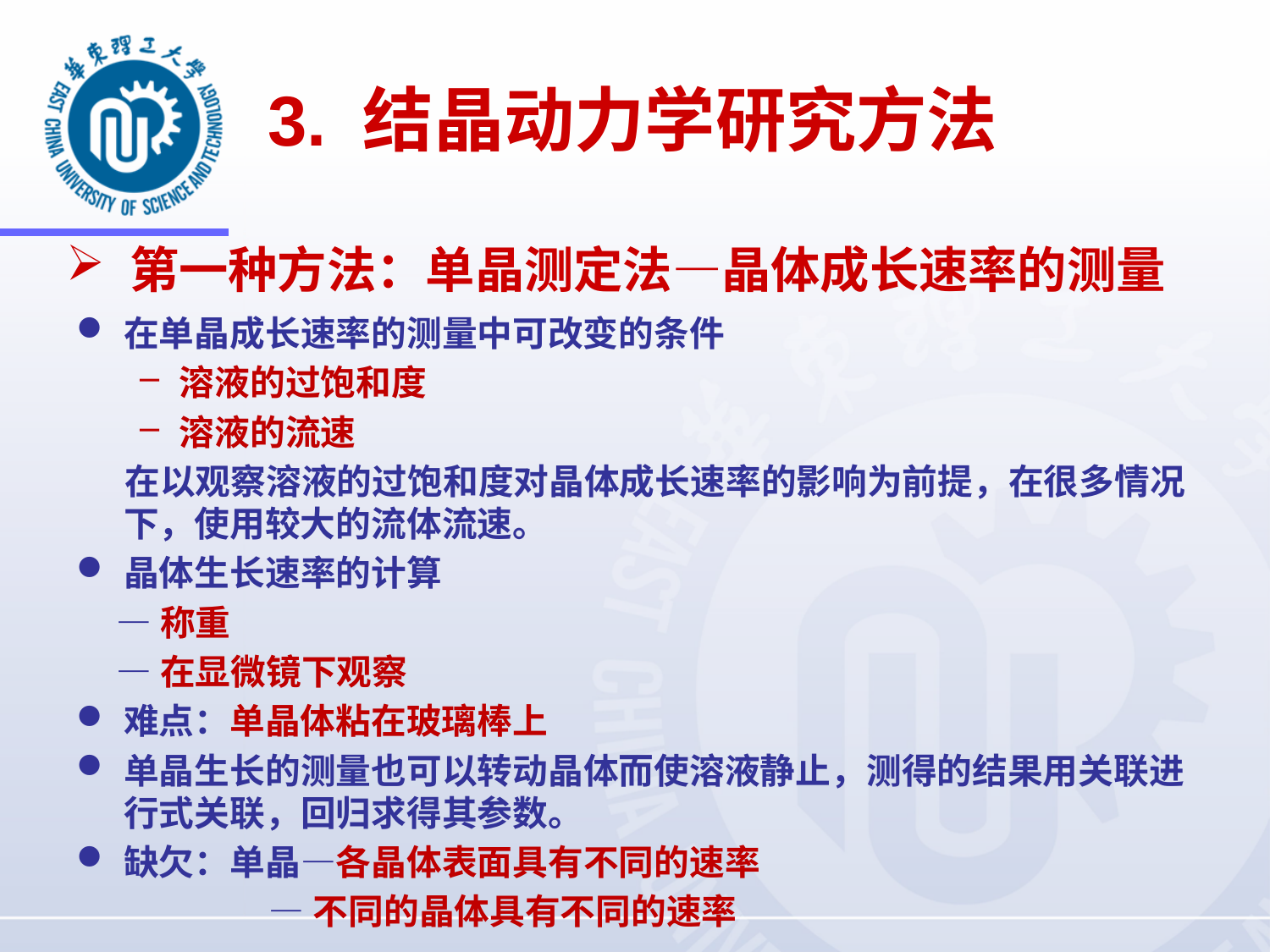

# 3. 结晶动力学研究方法
第一种方法：单晶测定法—晶体成长速率的测量
在单晶成长速率的测量中可改变的条件
溶液的过饱和度
溶液的流速
     在以观察溶液的过饱和度对晶体成长速率的影响为前提，在很多情况下，使用较大的流体流速。
晶体生长速率的计算
     —称重
     —在显微镜下观察
难点：单晶体粘在玻璃棒上
单晶生长的测量也可以转动晶体而使溶液静止，测得的结果用关联进行式关联，回归求得其参数。
缺欠：单晶—各晶体表面具有不同的速率
                        —不同的晶体具有不同的速率